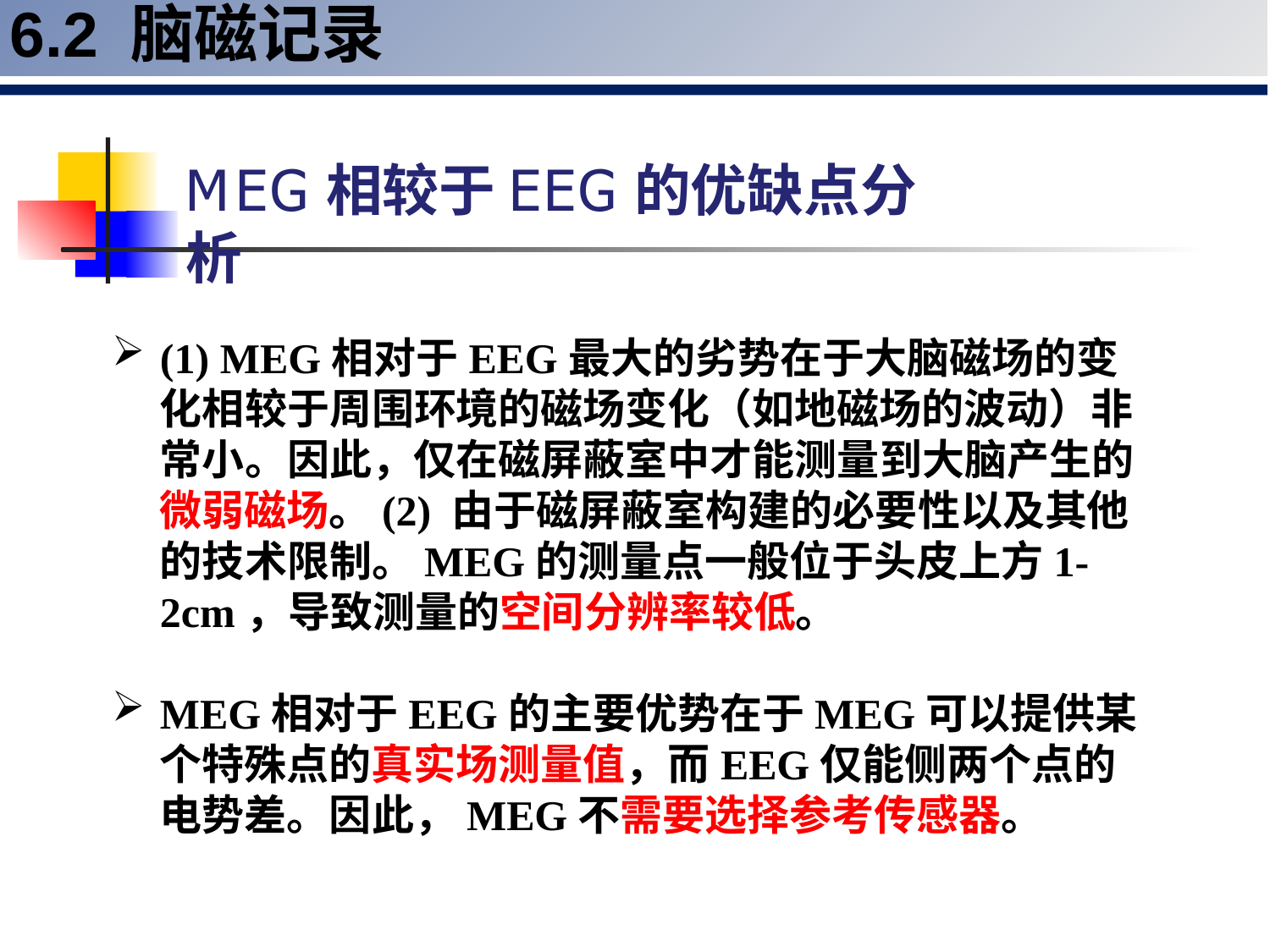

6.2 脑磁记录

MEG相较于EEG的优缺点分析
(1) MEG相对于EEG最大的劣势在于大脑磁场的变化相较于周围环境的磁场变化（如地磁场的波动）非常小。因此，仅在磁屏蔽室中才能测量到大脑产生的微弱磁场。(2) 由于磁屏蔽室构建的必要性以及其他的技术限制。MEG的测量点一般位于头皮上方1-2cm，导致测量的空间分辨率较低。

MEG相对于EEG的主要优势在于MEG可以提供某个特殊点的真实场测量值，而EEG仅能侧两个点的电势差。因此，MEG不需要选择参考传感器。